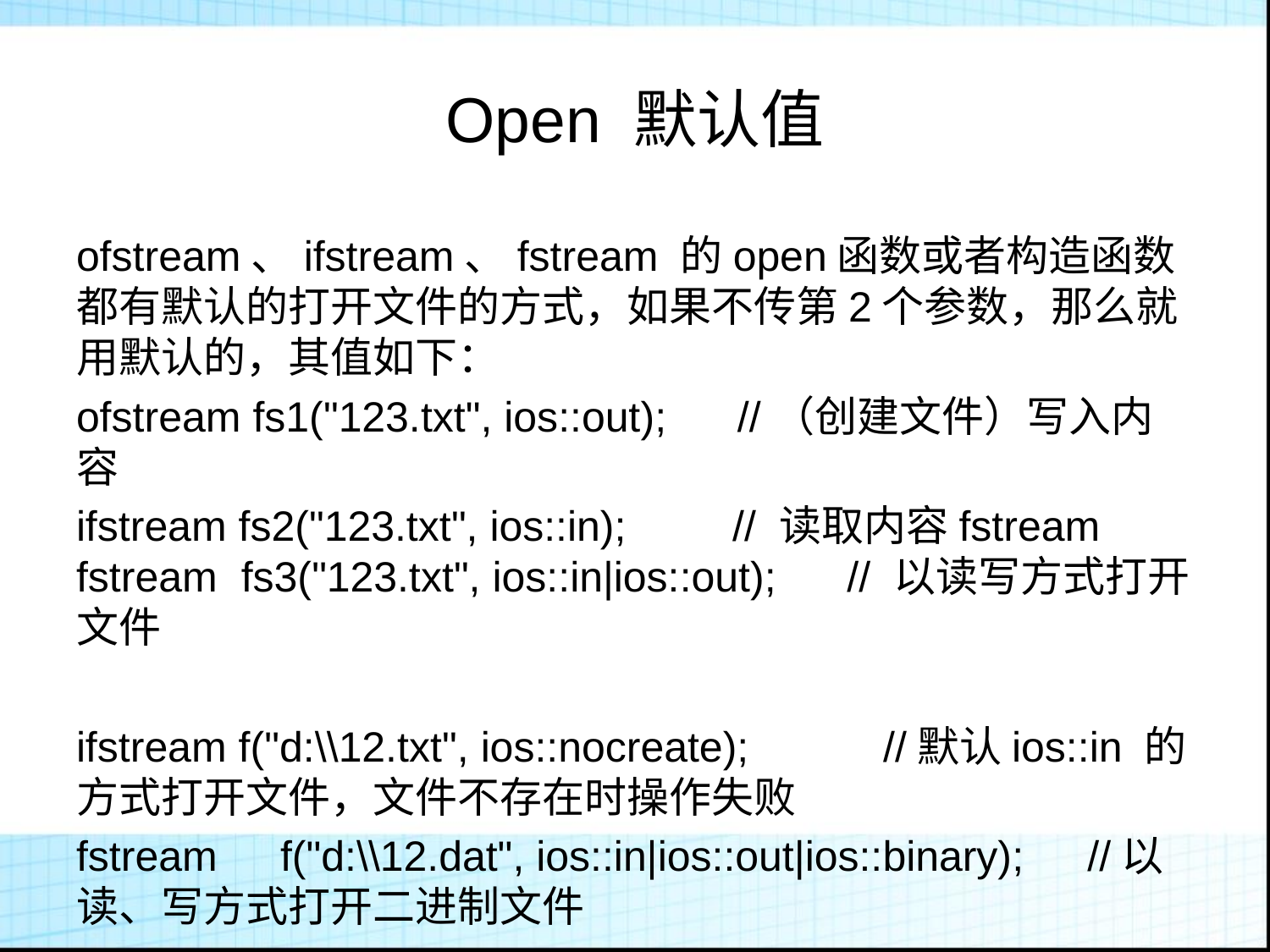

# Open 默认值
ofstream、ifstream、fstream 的open函数或者构造函数都有默认的打开文件的方式，如果不传第2个参数，那么就用默认的，其值如下：
ofstream fs1("123.txt", ios::out);      //（创建文件）写入内容
ifstream fs2("123.txt", ios::in);         // 读取内容fstream fstream  fs3("123.txt", ios::in|ios::out);      // 以读写方式打开文件

ifstream f("d:\\12.txt", ios::nocreate);　　   //默认ios::in 的方式打开文件，文件不存在时操作失败
fstream　f("d:\\12.dat", ios::in|ios::out|ios::binary);　//以读、写方式打开二进制文件